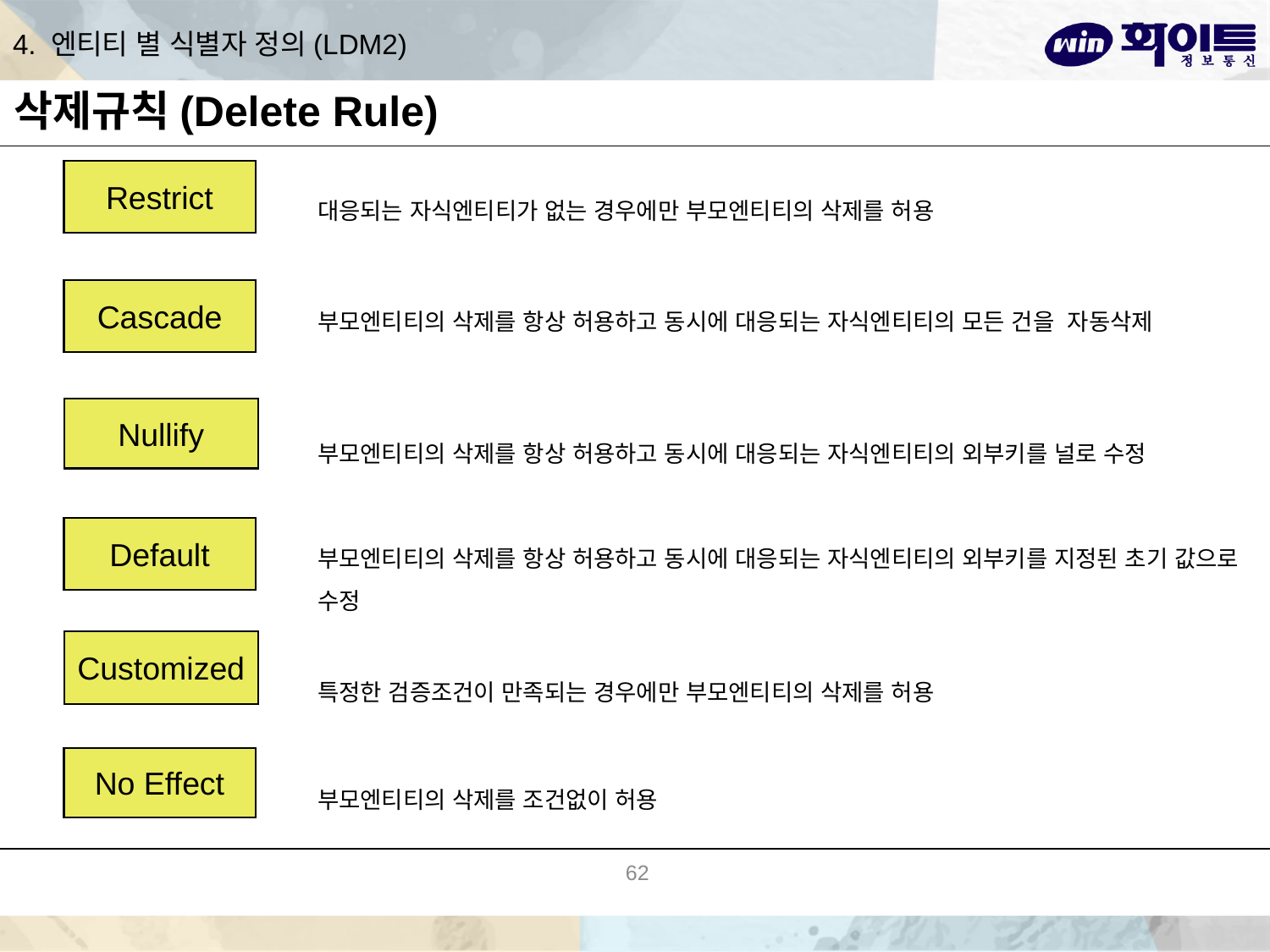

# 4. 엔티티 별 식별자 정의(LDM2)
삭제규칙(Delete Rule)
Restrict
대응되는 자식엔티티가 없는 경우에만 부모엔티티의 삭제를 허용

부모엔티티의 삭제를 항상 허용하고 동시에 대응되는 자식엔티티의 모든 건을  자동삭제

부모엔티티의 삭제를 항상 허용하고 동시에 대응되는 자식엔티티의 외부키를 널로 수정

부모엔티티의 삭제를 항상 허용하고 동시에 대응되는 자식엔티티의 외부키를 지정된 초기 값으로 수정

특정한 검증조건이 만족되는 경우에만 부모엔티티의 삭제를 허용

부모엔티티의 삭제를 조건없이 허용
Cascade
Nullify
Default
Customized
No Effect
62